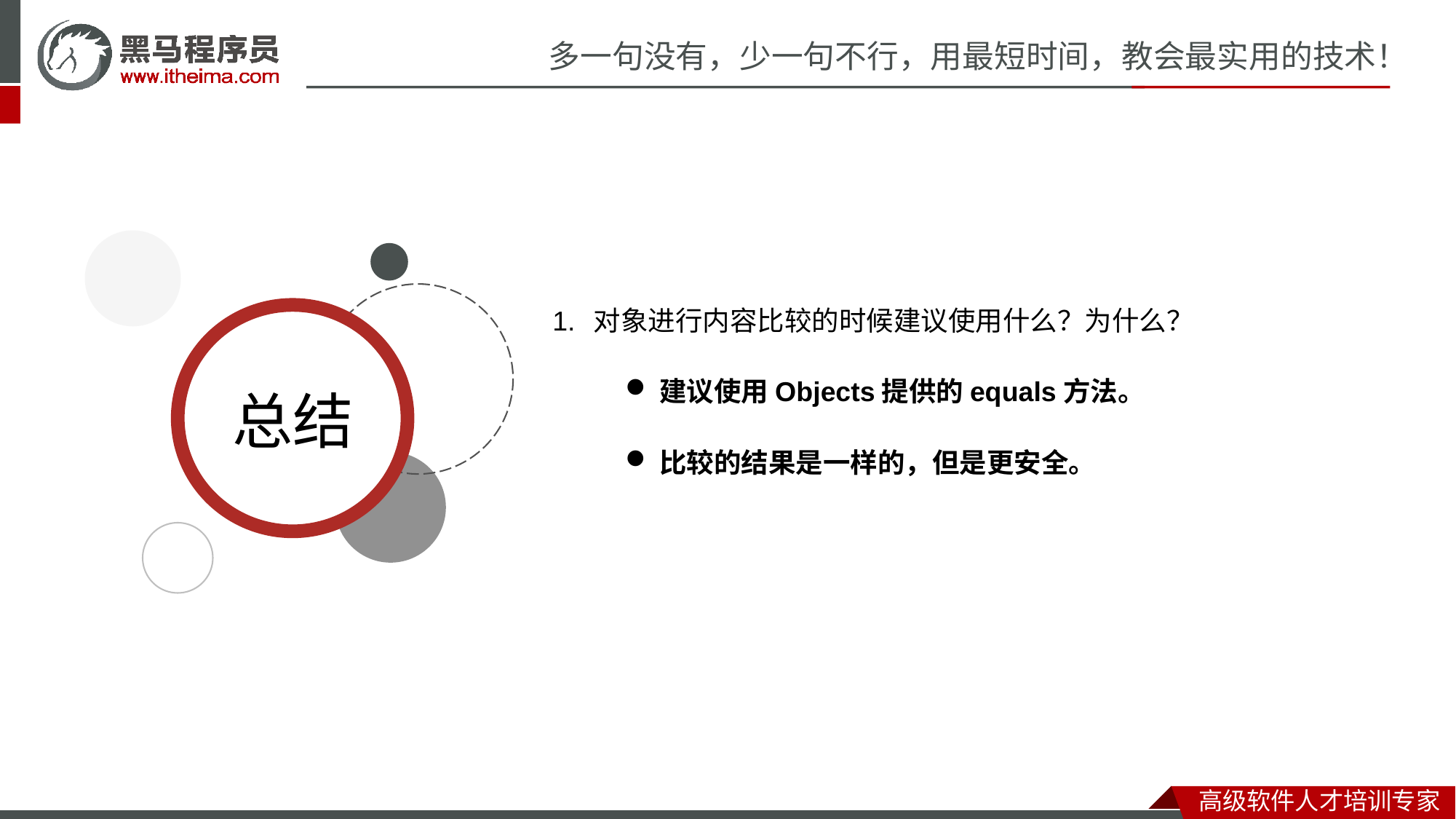

对象进行内容比较的时候建议使用什么？为什么？
建议使用Objects提供的equals方法。
比较的结果是一样的，但是更安全。